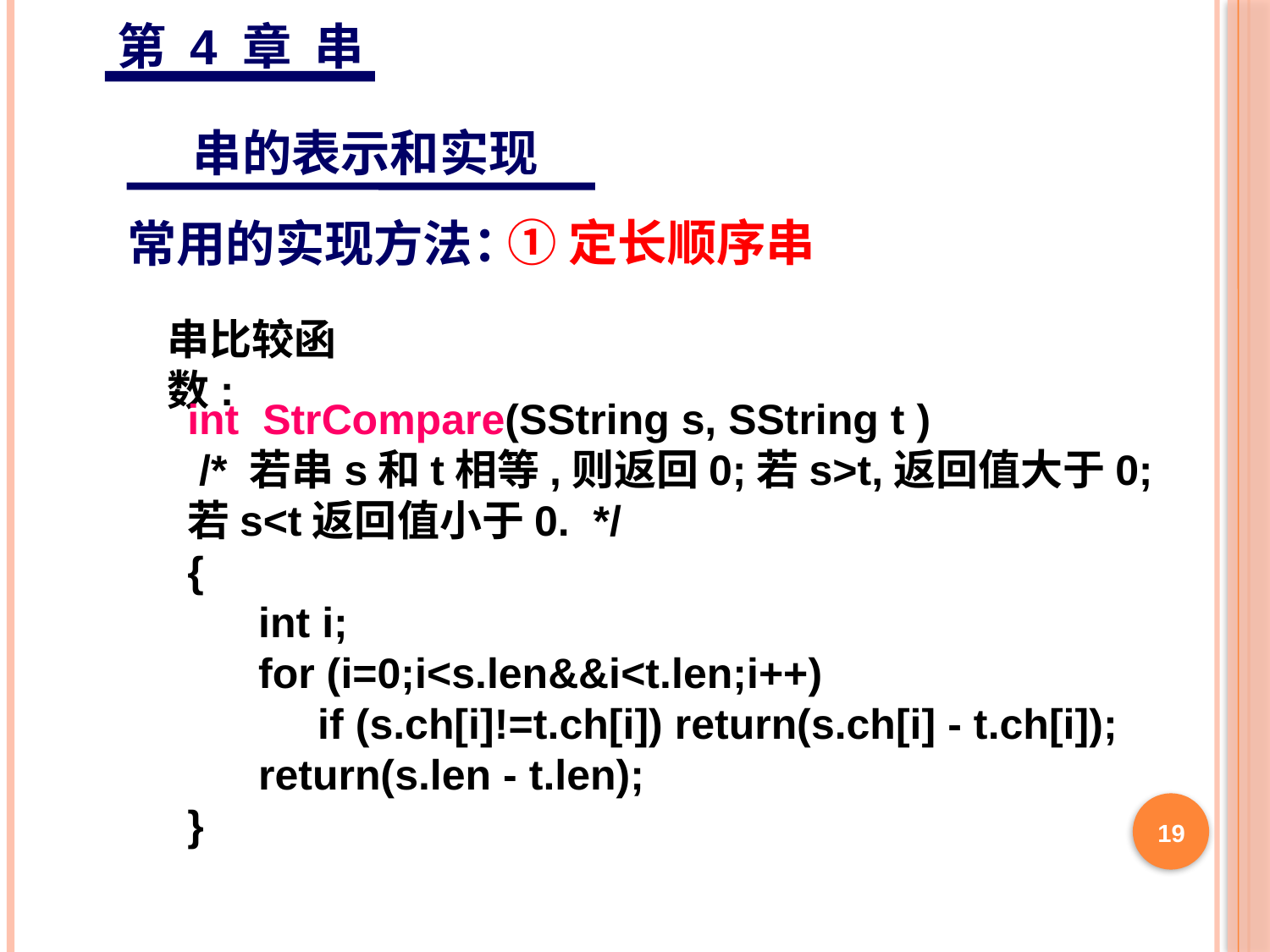

第 4 章  串

   串的表示和实现

①定长顺序串
常用的实现方法：
串比较函数:
int  StrCompare(SString s, SString t )
 /* 若串s和t相等,则返回0;若s>t,返回值大于0;若s<t返回值小于0.  */
{
      int i;
      for (i=0;i<s.len&&i<t.len;i++)
           if (s.ch[i]!=t.ch[i]) return(s.ch[i] - t.ch[i]);
      return(s.len - t.len);
}
19